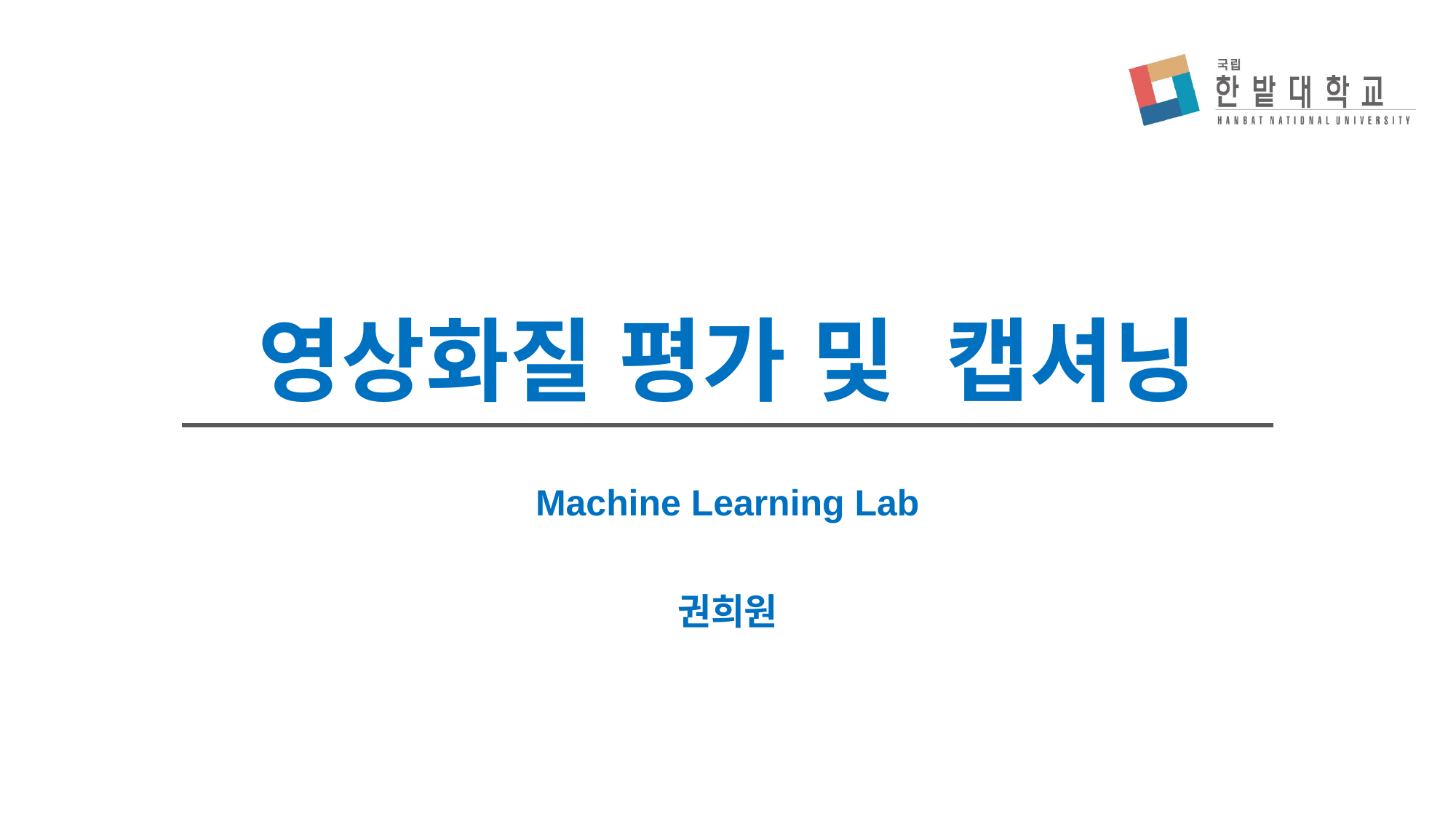

# 영상화질 평가 및  캡셔닝

Machine Learning Lab

권희원